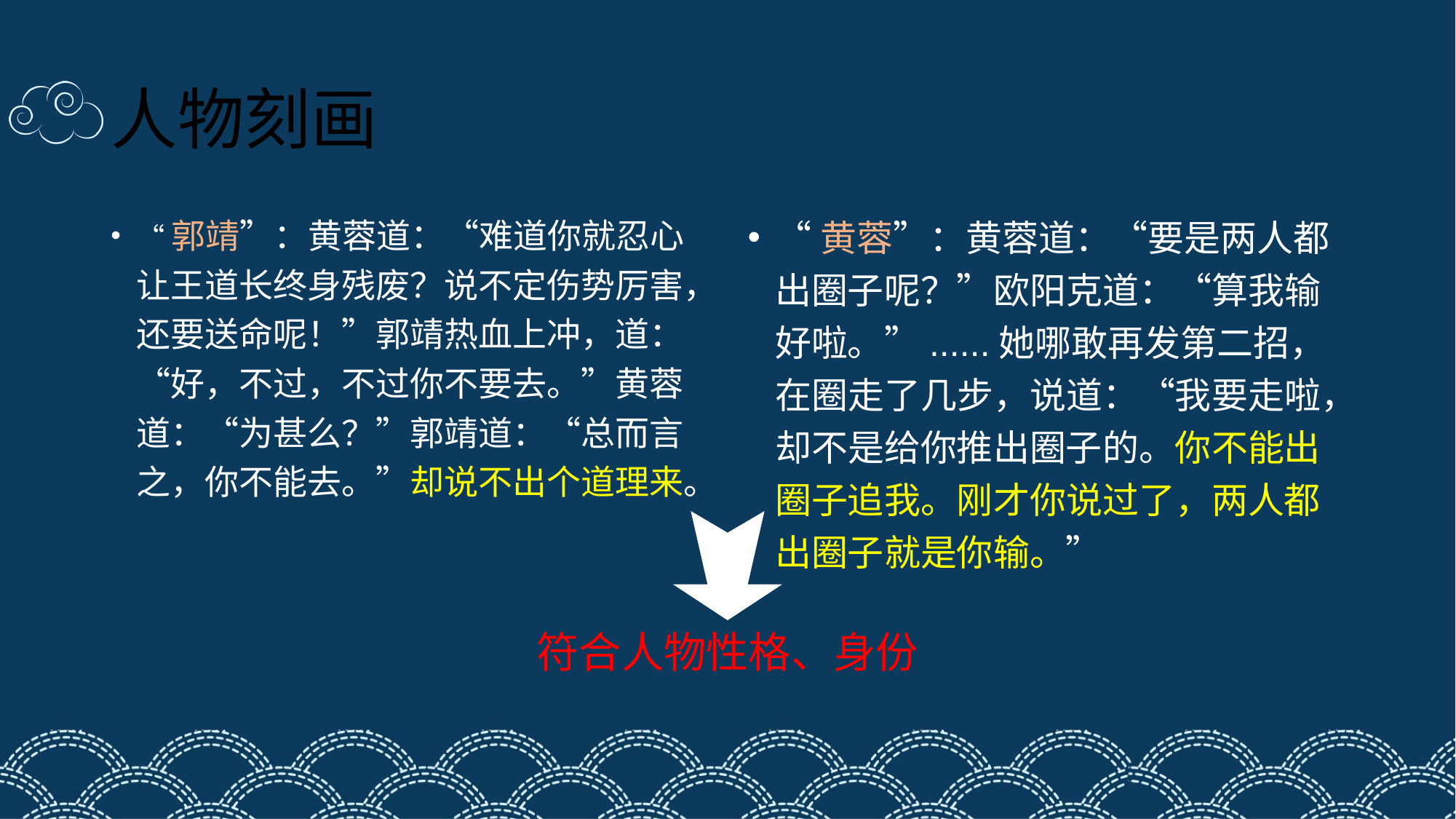

# 人物刻画
“郭靖”：黄蓉道：“难道你就忍心让王道长终身残废？说不定伤势厉害，还要送命呢！”郭靖热血上冲，道：“好，不过，不过你不要去。”黄蓉道：“为甚么？”郭靖道：“总而言之，你不能去。”却说不出个道理来。
“黄蓉”：黄蓉道：“要是两人都出圈子呢？”欧阳克道：“算我输好啦。”......她哪敢再发第二招，在圈走了几步，说道：“我要走啦，却不是给你推出圈子的。你不能出圈子追我。刚才你说过了，两人都出圈子就是你输。”

符合人物性格、身份